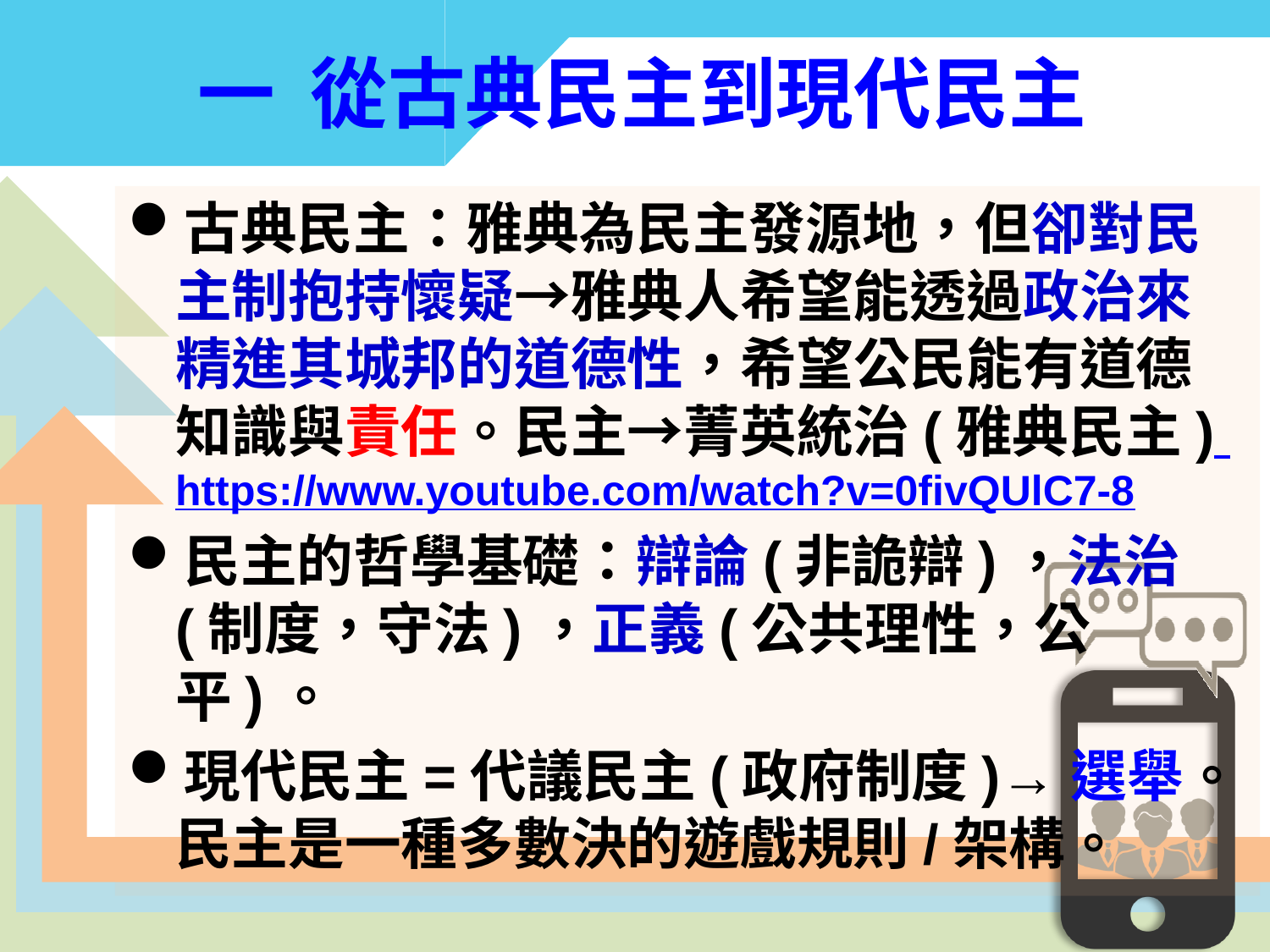

一  從古典民主到現代民主
古典民主：雅典為民主發源地，但卻對民主制抱持懷疑→雅典人希望能透過政治來精進其城邦的道德性，希望公民能有道德知識與責任。民主→菁英統治(雅典民主) https://www.youtube.com/watch?v=0fivQUlC7-8
民主的哲學基礎：辯論(非詭辯)，法治(制度，守法)，正義(公共理性，公平)。
現代民主=代議民主(政府制度)→選舉。民主是一種多數決的遊戲規則/架構。